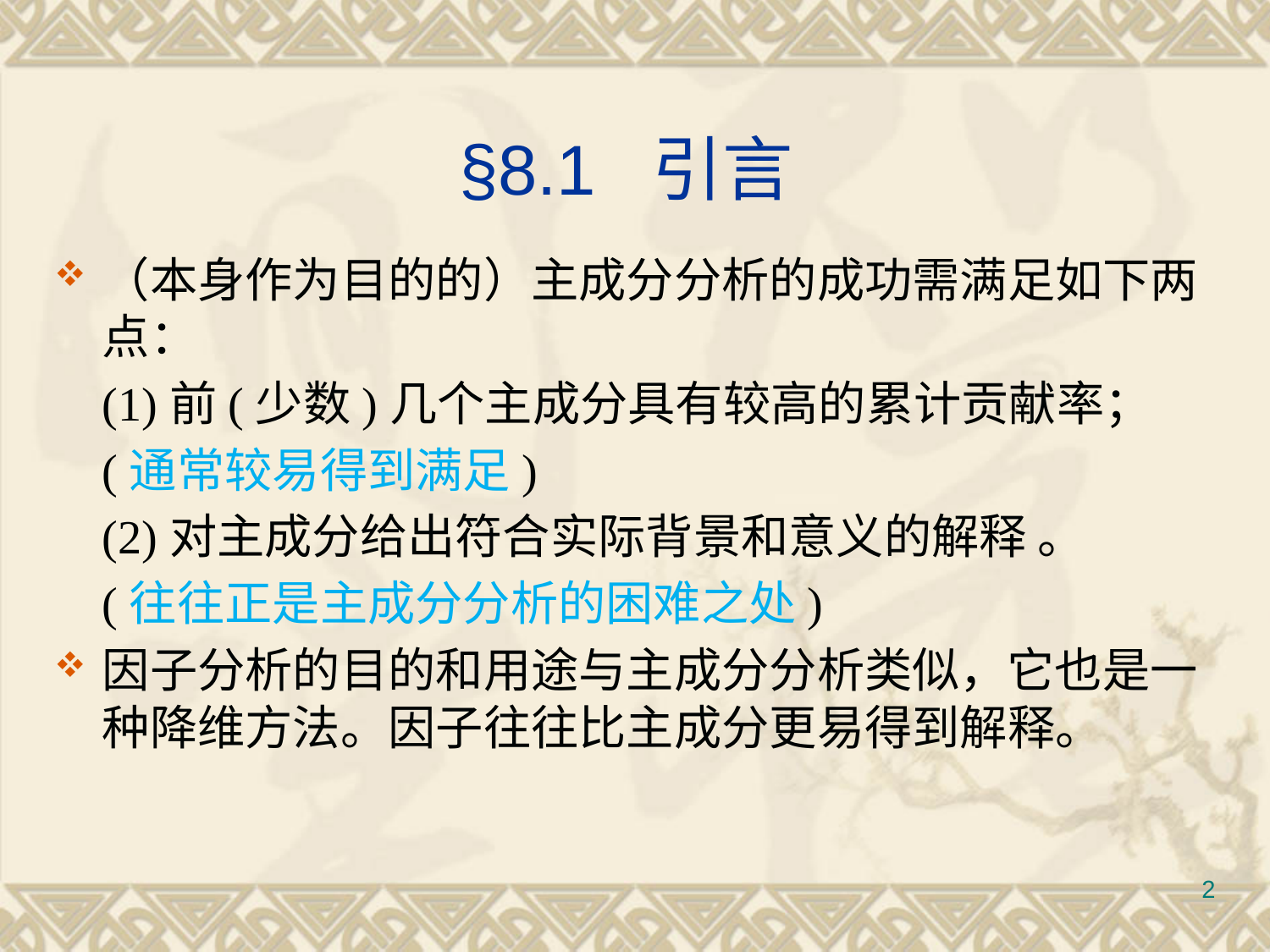

# §8.1  引言
（本身作为目的的）主成分分析的成功需满足如下两点：
	(1)前(少数)几个主成分具有较高的累计贡献率；
	(通常较易得到满足)
	(2)对主成分给出符合实际背景和意义的解释 。
	(往往正是主成分分析的困难之处)
因子分析的目的和用途与主成分分析类似，它也是一种降维方法。因子往往比主成分更易得到解释。
2